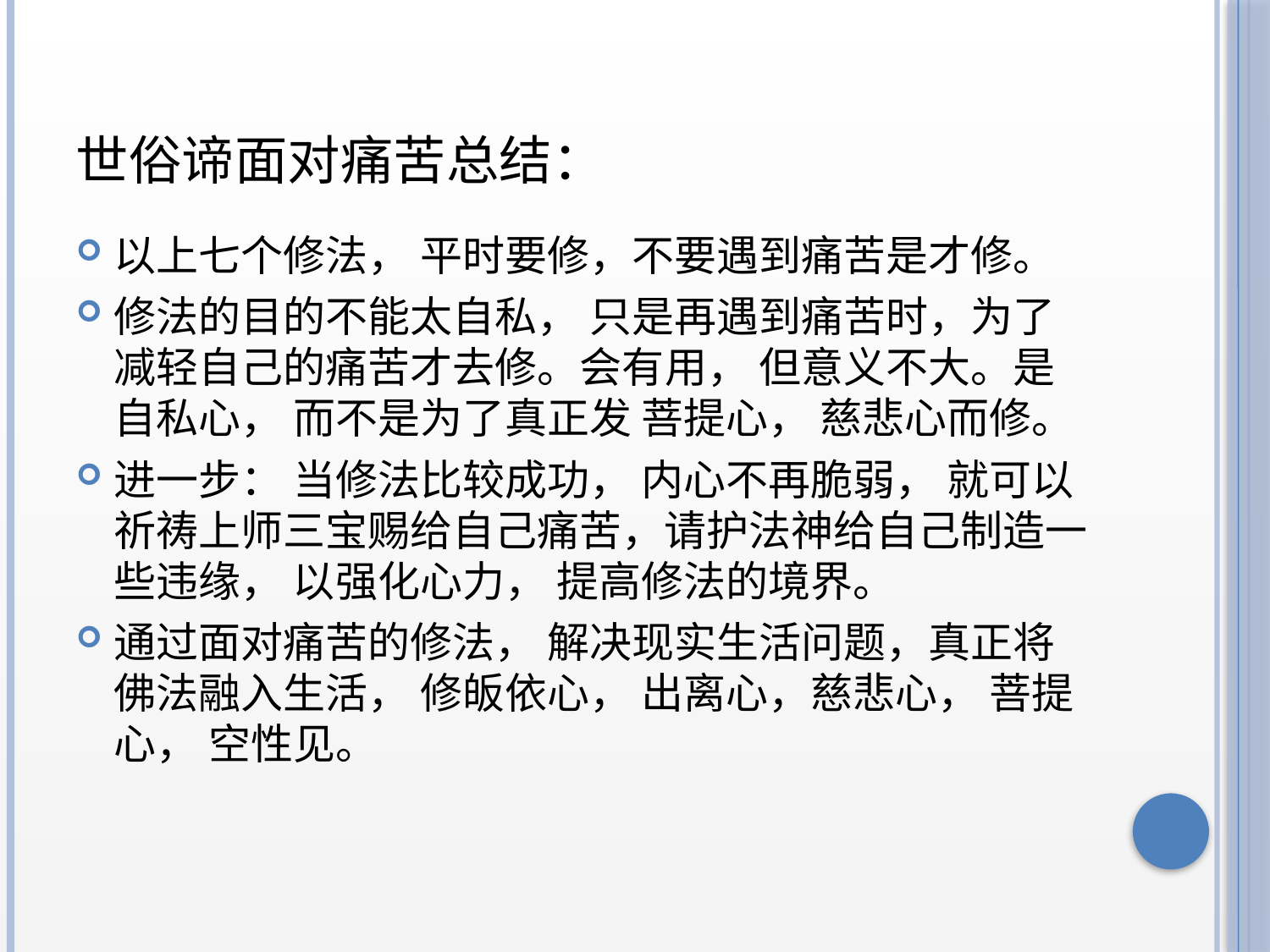

# 世俗谛面对痛苦总结：
以上七个修法， 平时要修，不要遇到痛苦是才修。
修法的目的不能太自私， 只是再遇到痛苦时，为了减轻自己的痛苦才去修。会有用， 但意义不大。是自私心， 而不是为了真正发 菩提心， 慈悲心而修。
进一步： 当修法比较成功， 内心不再脆弱， 就可以祈祷上师三宝赐给自己痛苦，请护法神给自己制造一些违缘， 以强化心力， 提高修法的境界。
通过面对痛苦的修法， 解决现实生活问题，真正将佛法融入生活， 修皈依心， 出离心，慈悲心， 菩提心， 空性见。